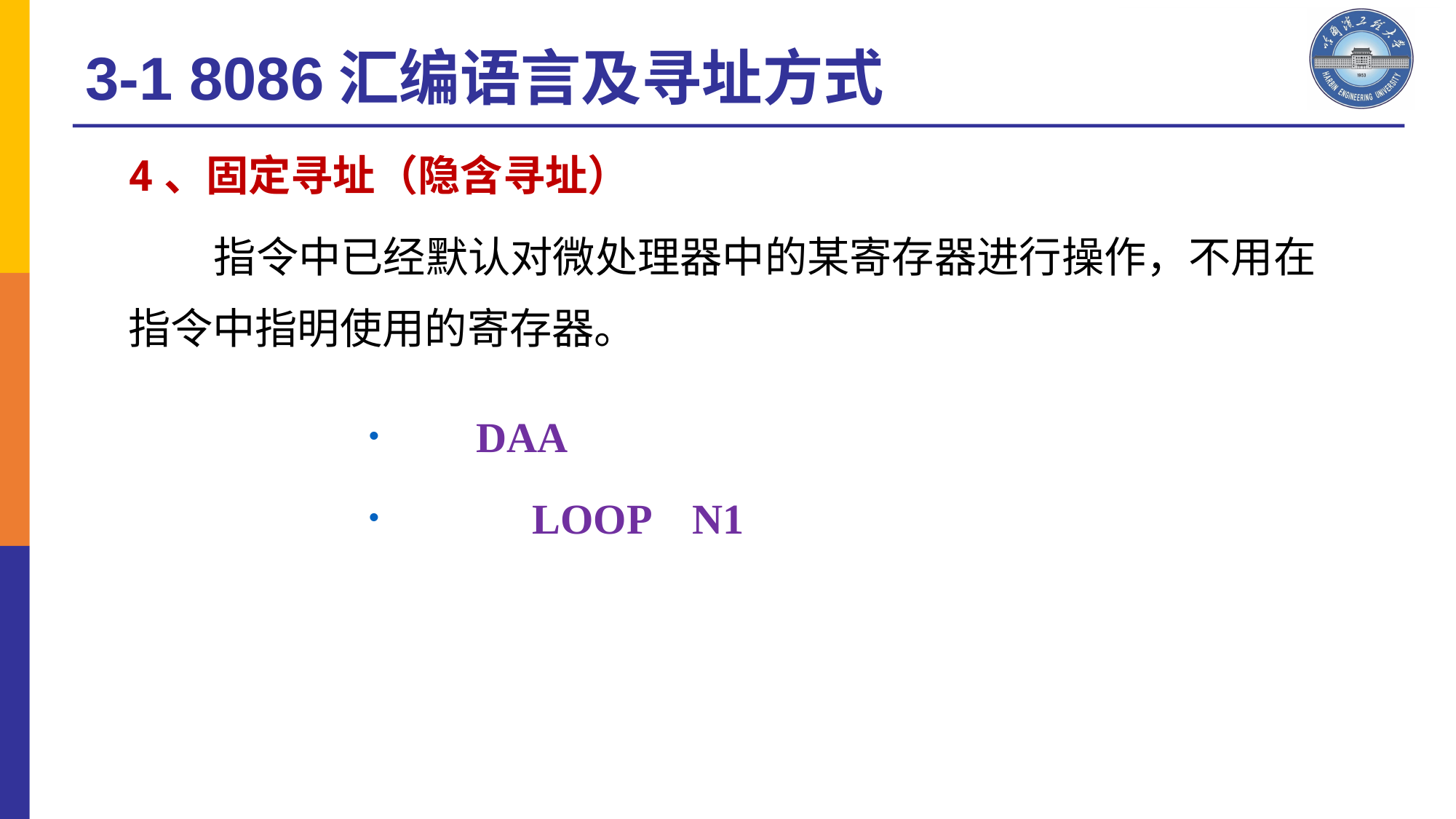

3-1 8086汇编语言及寻址方式
4、固定寻址（隐含寻址）
        指令中已经默认对微处理器中的某寄存器进行操作，不用在指令中指明使用的寄存器。

     DAA
	LOOP    N1